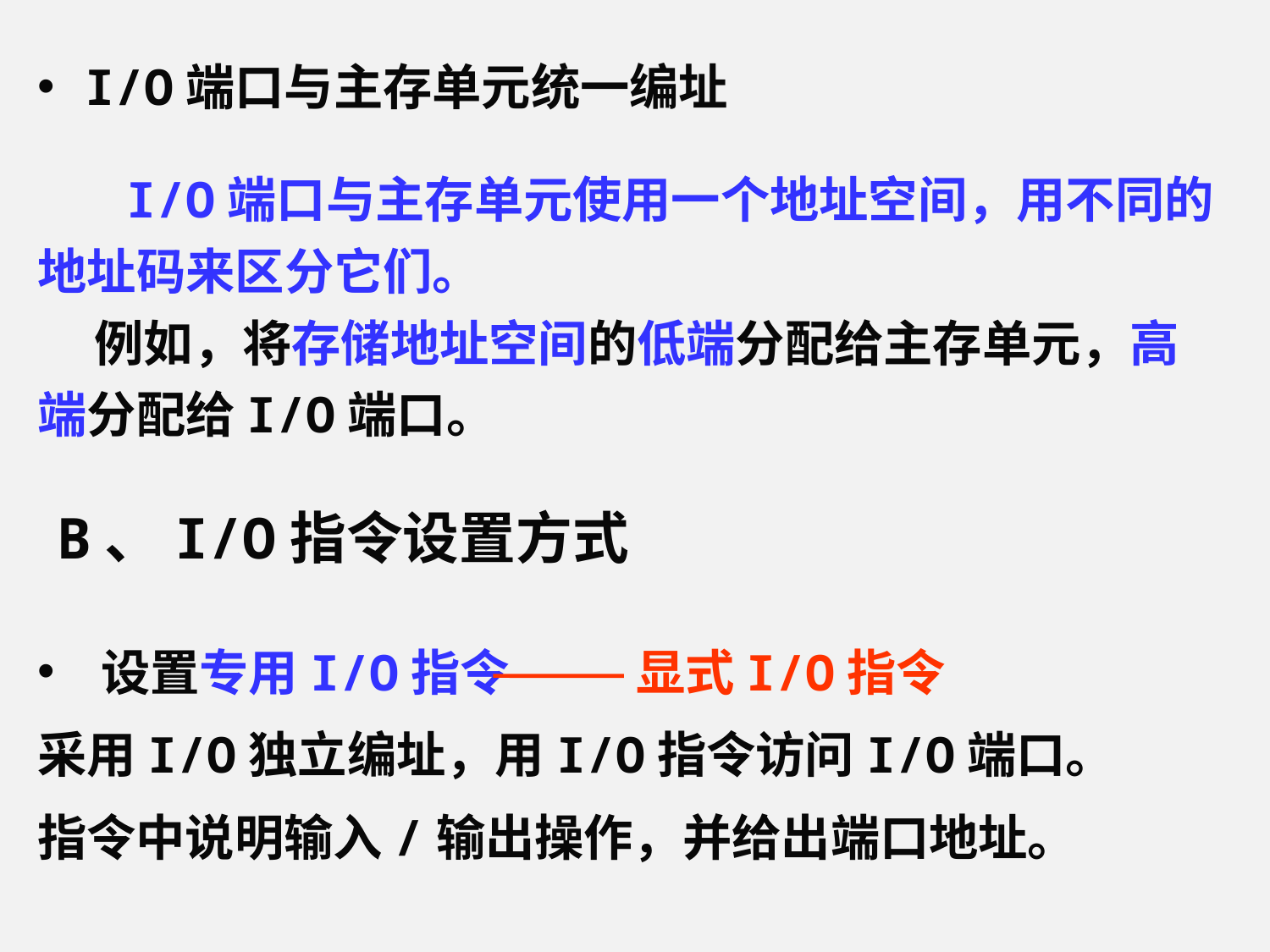

I/O端口与主存单元统一编址
   I/O端口与主存单元使用一个地址空间，用不同的
地址码来区分它们。
    例如，将存储地址空间的低端分配给主存单元，高端分配给I/O端口。

B、I/O指令设置方式
显式I/O指令
设置专用I/O指令
采用I/O独立编址，用I/O指令访问I/O端口。
指令中说明输入/输出操作，并给出端口地址。

97